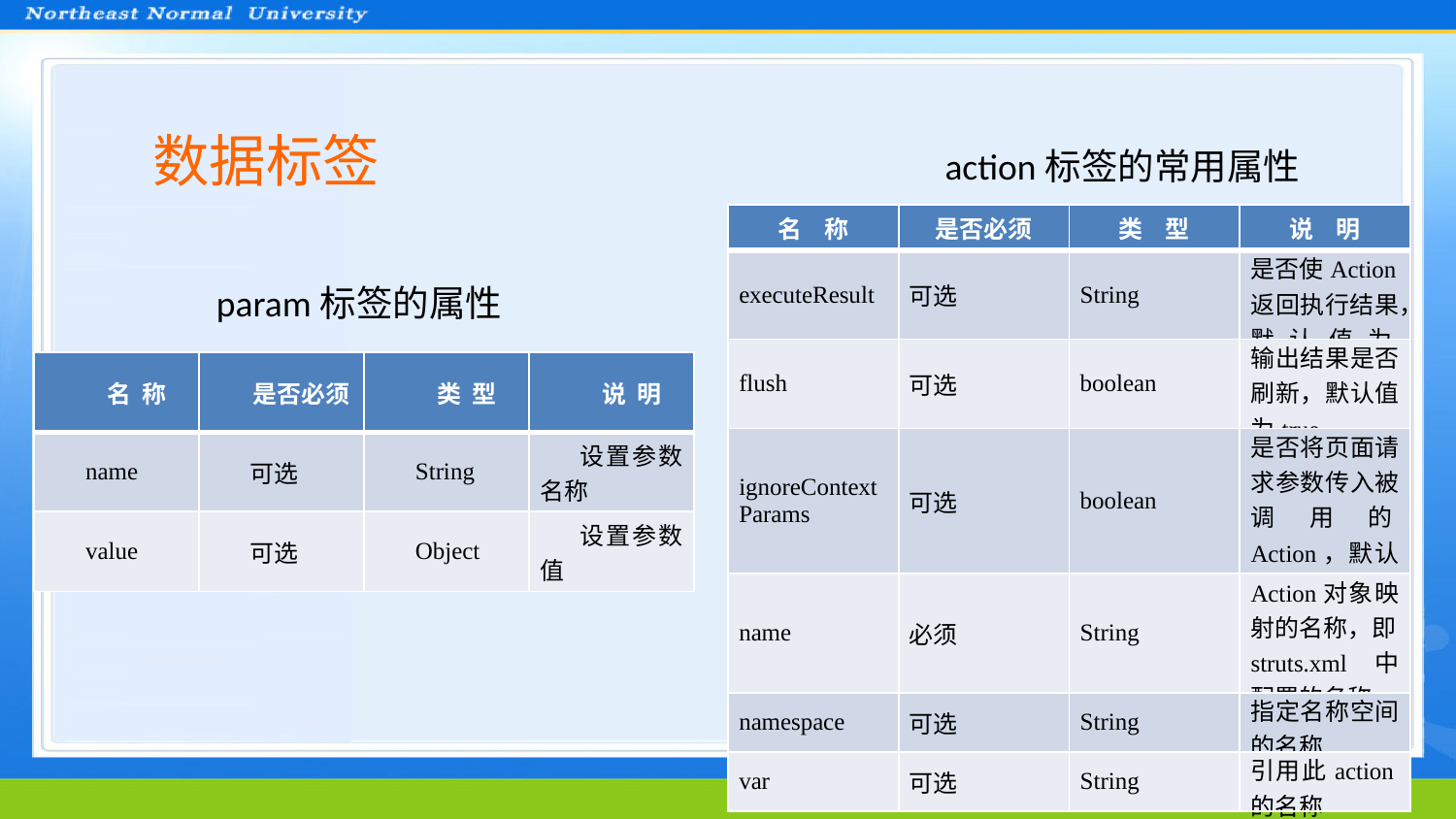

数据标签
action标签的常用属性
| 名 称 | 是否必须 | 类 型 | 说 明 |
| --- | --- | --- | --- |
| executeResult | 可选 | String | 是否使Action返回执行结果，默认值为false |
| flush | 可选 | boolean | 输出结果是否刷新，默认值为true |
| ignoreContextParams | 可选 | boolean | 是否将页面请求参数传入被调用的Action，默认值为false |
| name | 必须 | String | Action对象映射的名称，即struts.xml中配置的名称 |
| namespace | 可选 | String | 指定名称空间的名称 |
| var | 可选 | String | 引用此action的名称 |
param标签的属性
| 名 称 | 是否必须 | 类 型 | 说 明 |
| --- | --- | --- | --- |
| name | 可选 | String | 设置参数名称 |
| value | 可选 | Object | 设置参数值 |